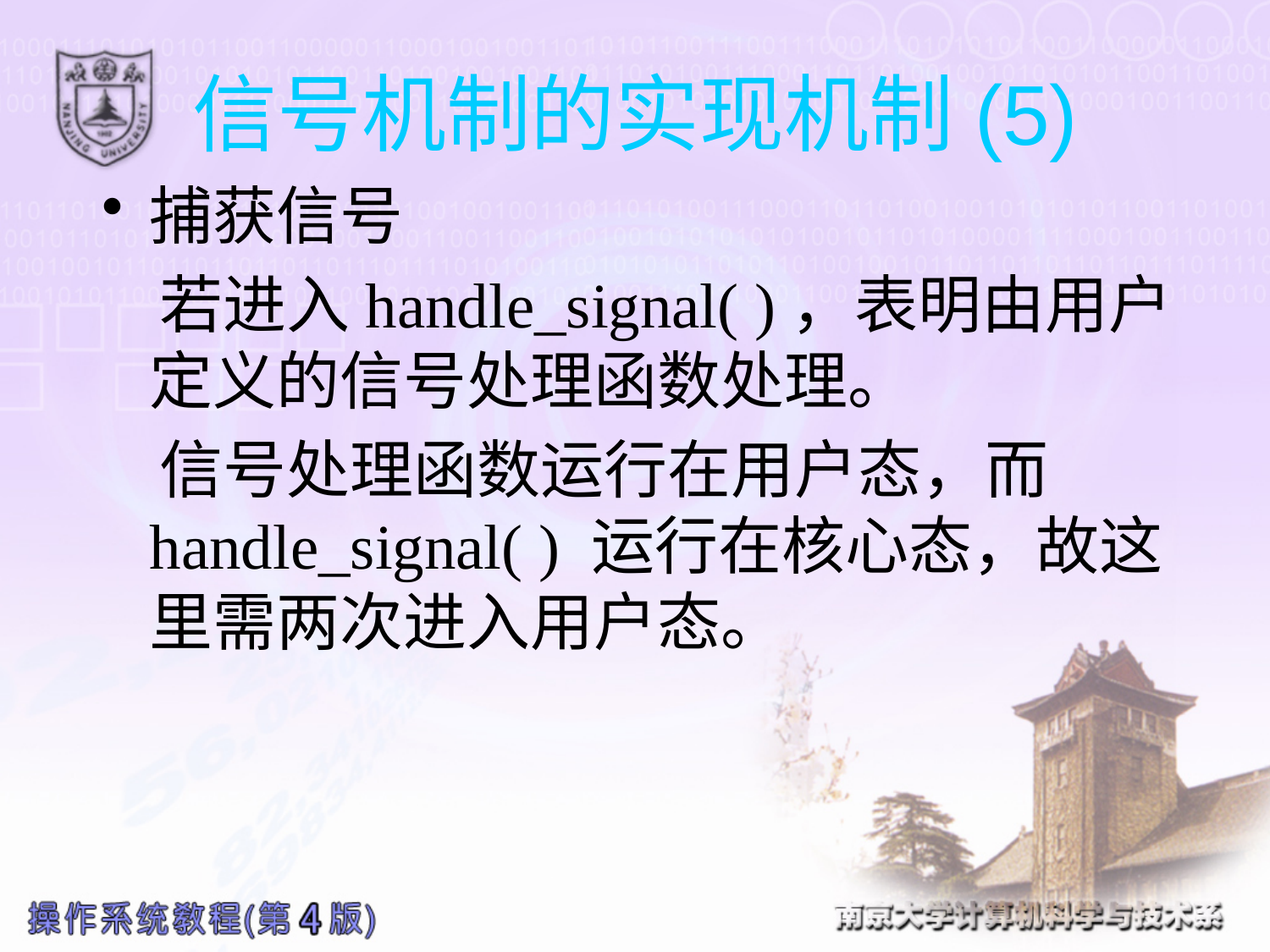

# 信号机制的实现机制(5)
捕获信号
   若进入handle_signal( )，表明由用户定义的信号处理函数处理。
   信号处理函数运行在用户态，而 handle_signal( ) 运行在核心态，故这里需两次进入用户态。